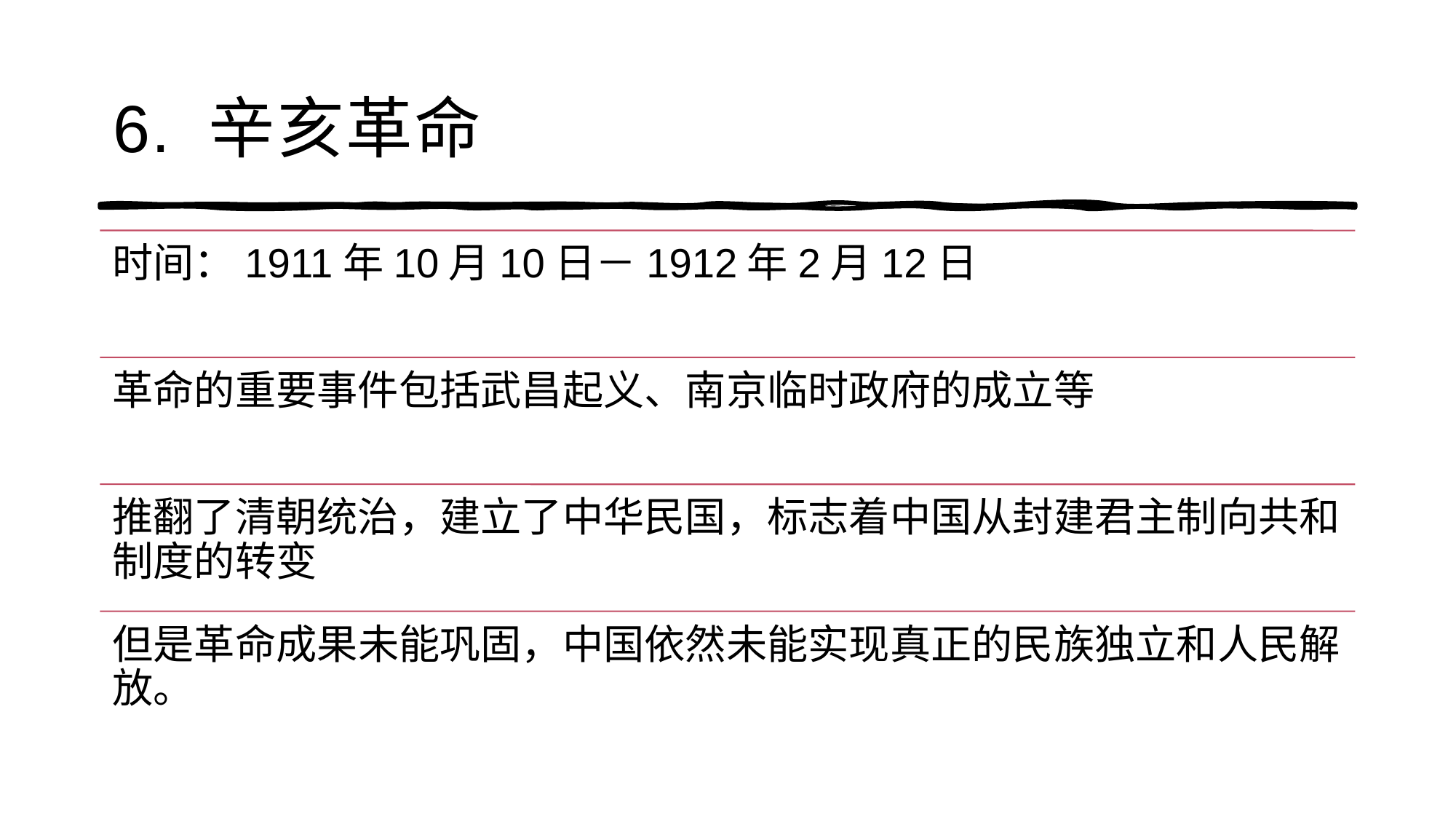

# 6. 辛亥革命
时间：1911年10月10日－1912年2月12日
革命的重要事件包括武昌起义、南京临时政府的成立等
推翻了清朝统治，建立了中华民国，标志着中国从封建君主制向共和制度的转变
但是革命成果未能巩固，中国依然未能实现真正的民族独立和人民解放。